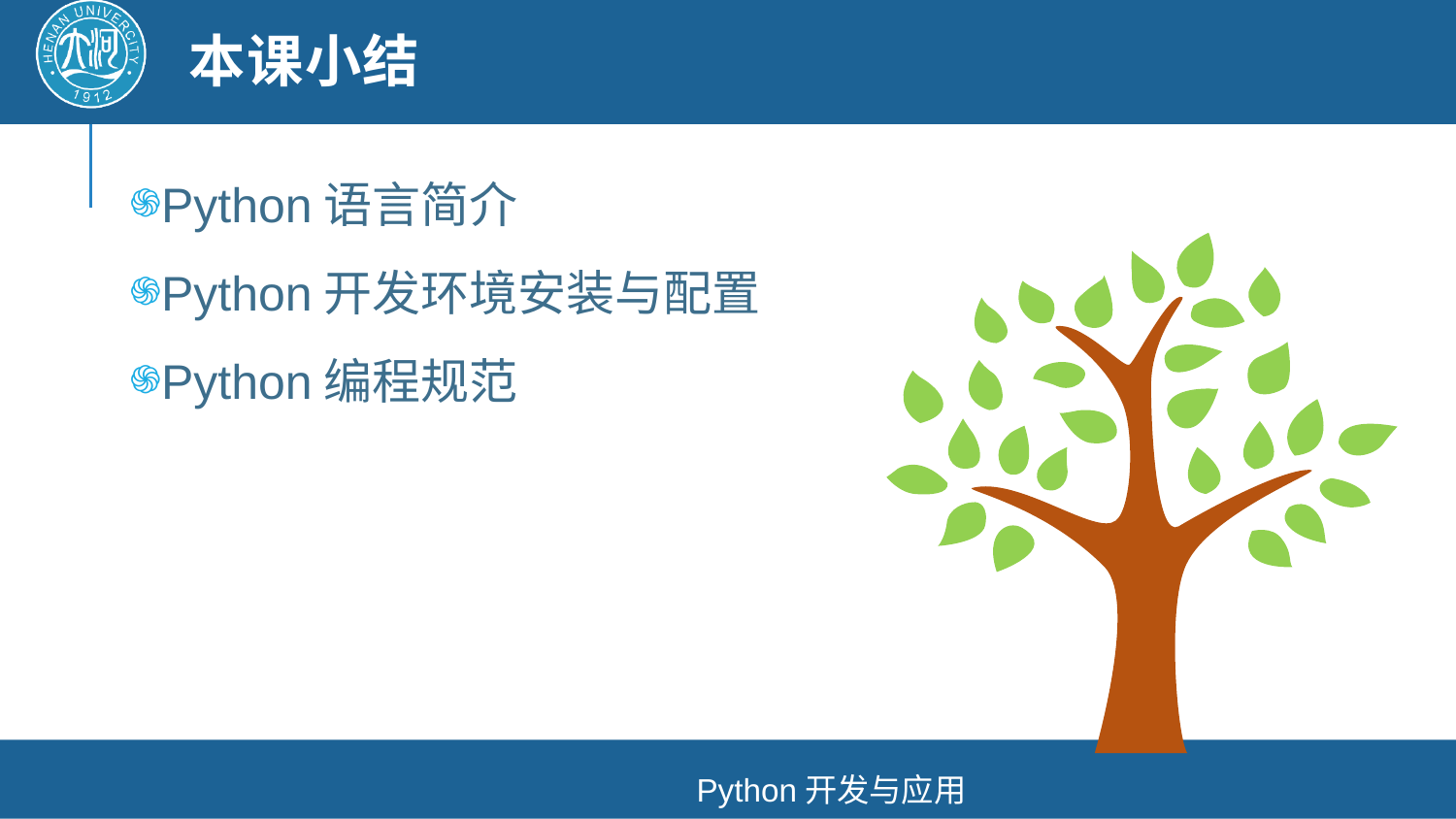

# 本课小结
Python语言简介
Python开发环境安装与配置
Python编程规范

Python开发与应用
56